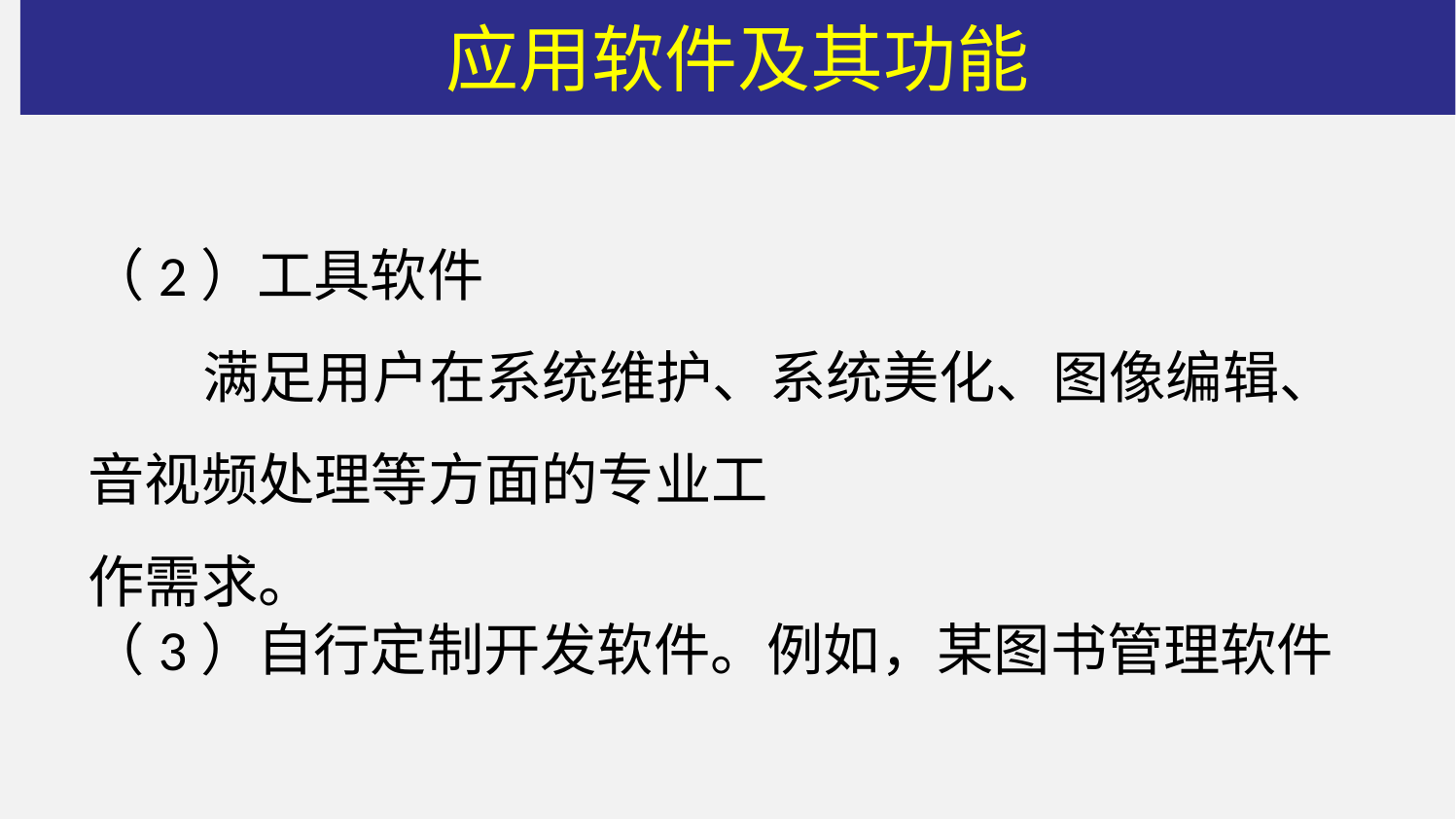

# 应用软件及其功能
（2）工具软件
        满足用户在系统维护、系统美化、图像编辑、音视频处理等方面的专业工
作需求。
（3）自行定制开发软件。例如，某图书管理软件